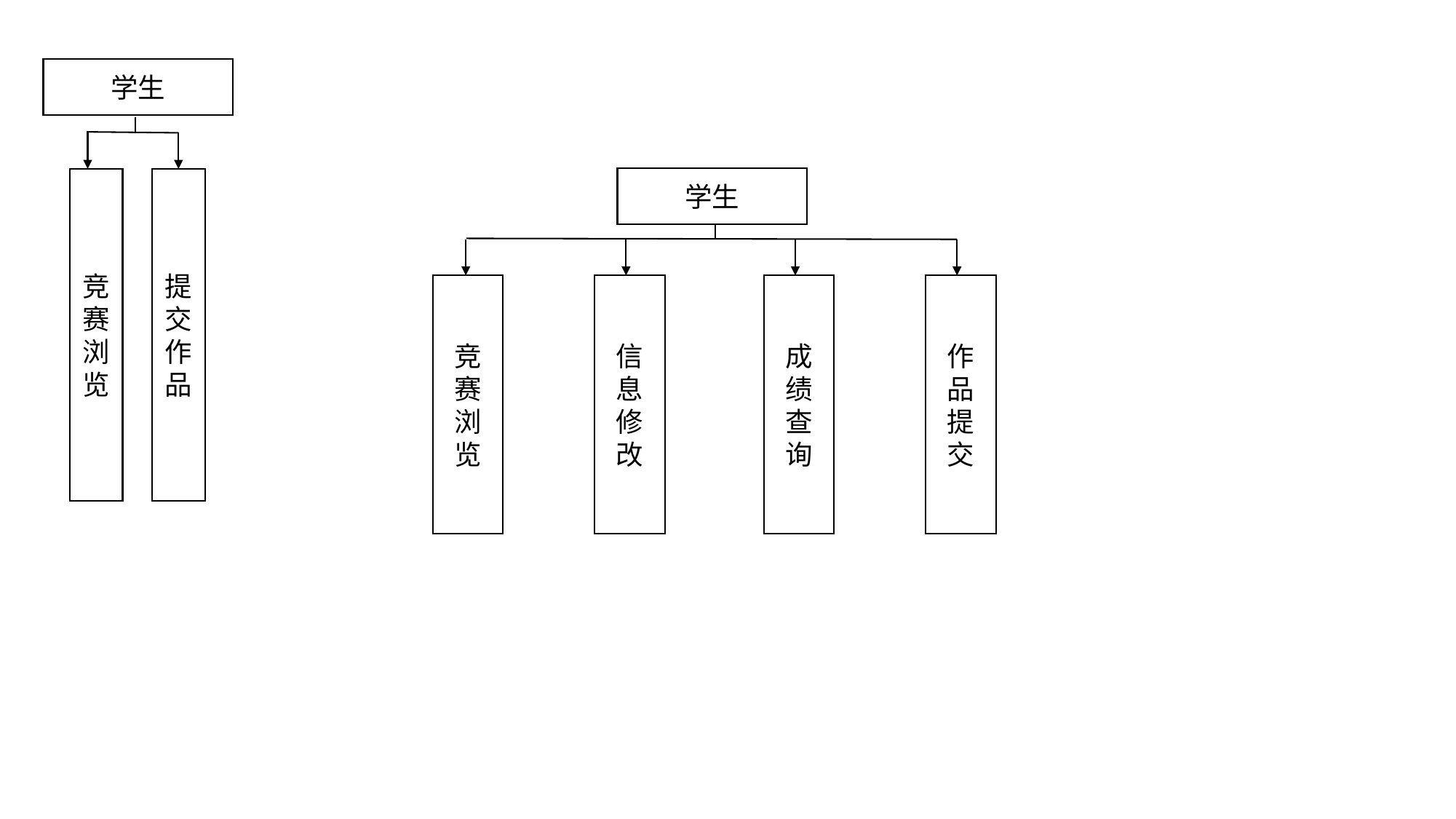

学生
学生
提交作品
竞赛浏览
成绩查询
信
息
修
改
作
品
提
交
竞
赛
浏
览